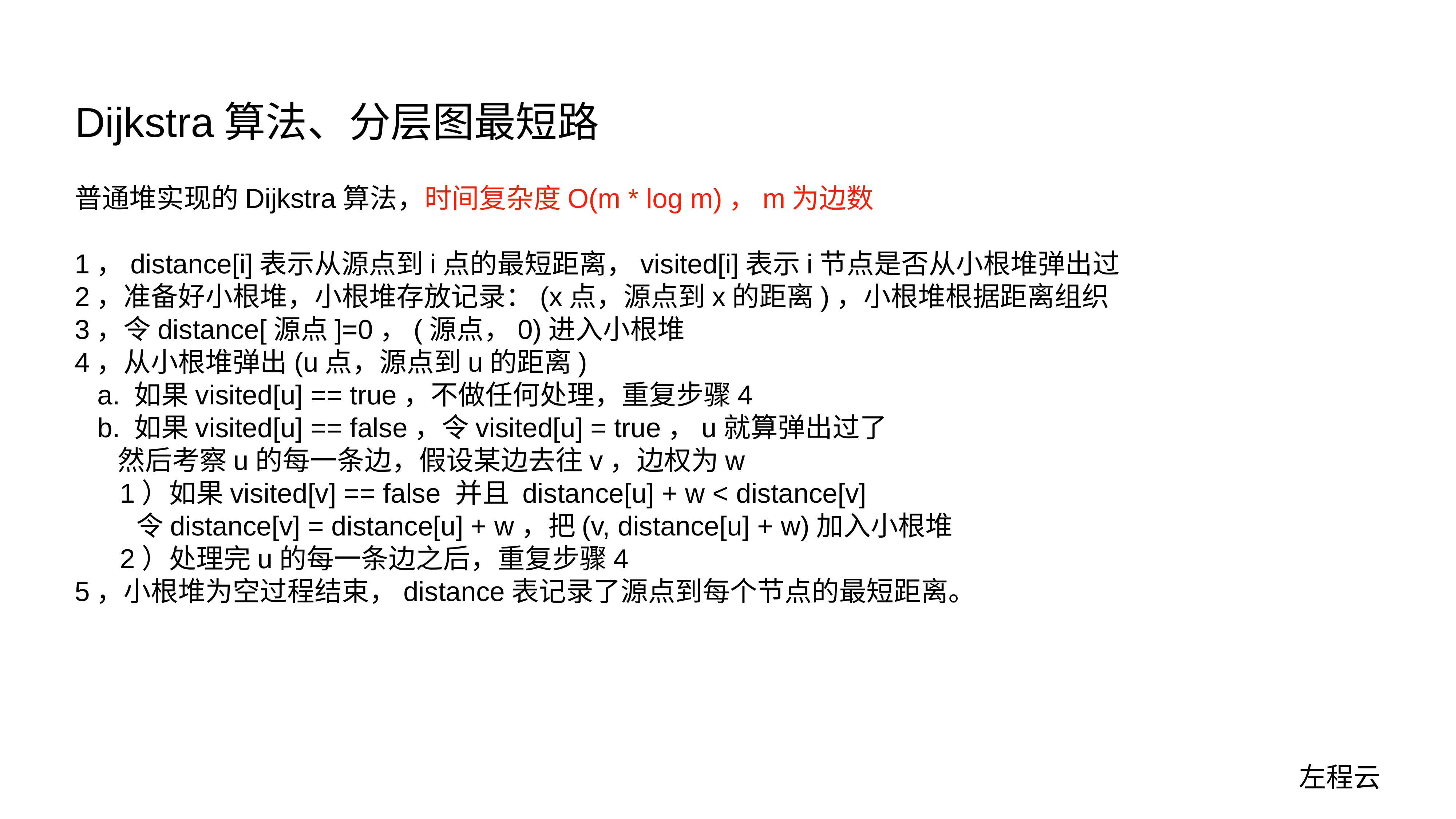

# Dijkstra算法、分层图最短路
普通堆实现的Dijkstra算法，时间复杂度O(m * log m)，m为边数

1，distance[i]表示从源点到i点的最短距离，visited[i]表示i节点是否从小根堆弹出过
2，准备好小根堆，小根堆存放记录：(x点，源点到x的距离)，小根堆根据距离组织
3，令distance[源点]=0，(源点，0)进入小根堆
4，从小根堆弹出(u点，源点到u的距离)
   a. 如果visited[u] == true，不做任何处理，重复步骤4
   b. 如果visited[u] == false，令visited[u] = true，u就算弹出过了
      然后考察u的每一条边，假设某边去往v，边权为w
      1）如果visited[v] == false 并且 distance[u] + w < distance[v]
         令distance[v] = distance[u] + w，把(v, distance[u] + w)加入小根堆
      2）处理完u的每一条边之后，重复步骤4
5，小根堆为空过程结束，distance表记录了源点到每个节点的最短距离。
左程云